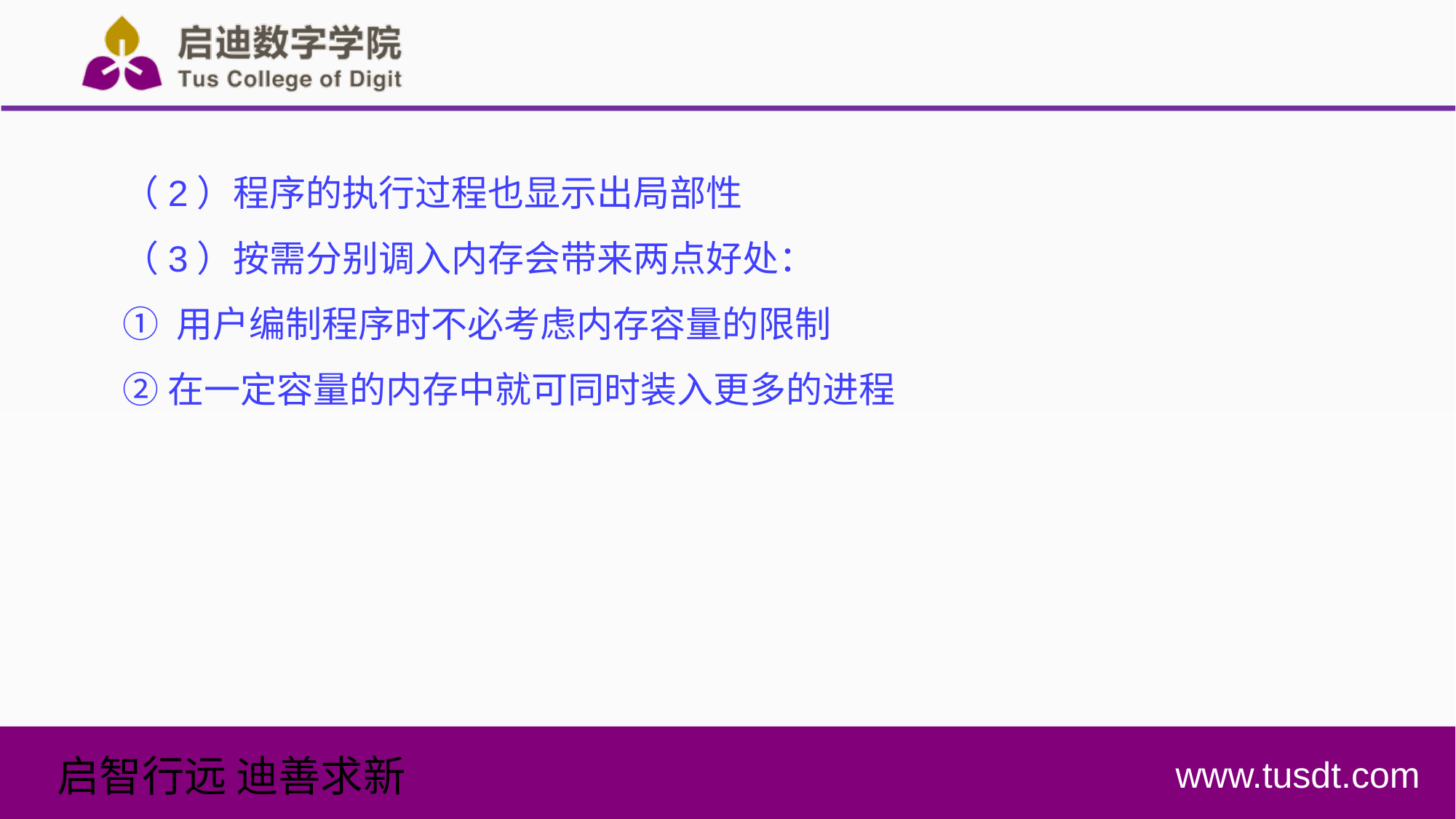

（2）程序的执行过程也显示出局部性
（3）按需分别调入内存会带来两点好处：
① 用户编制程序时不必考虑内存容量的限制
②在一定容量的内存中就可同时装入更多的进程